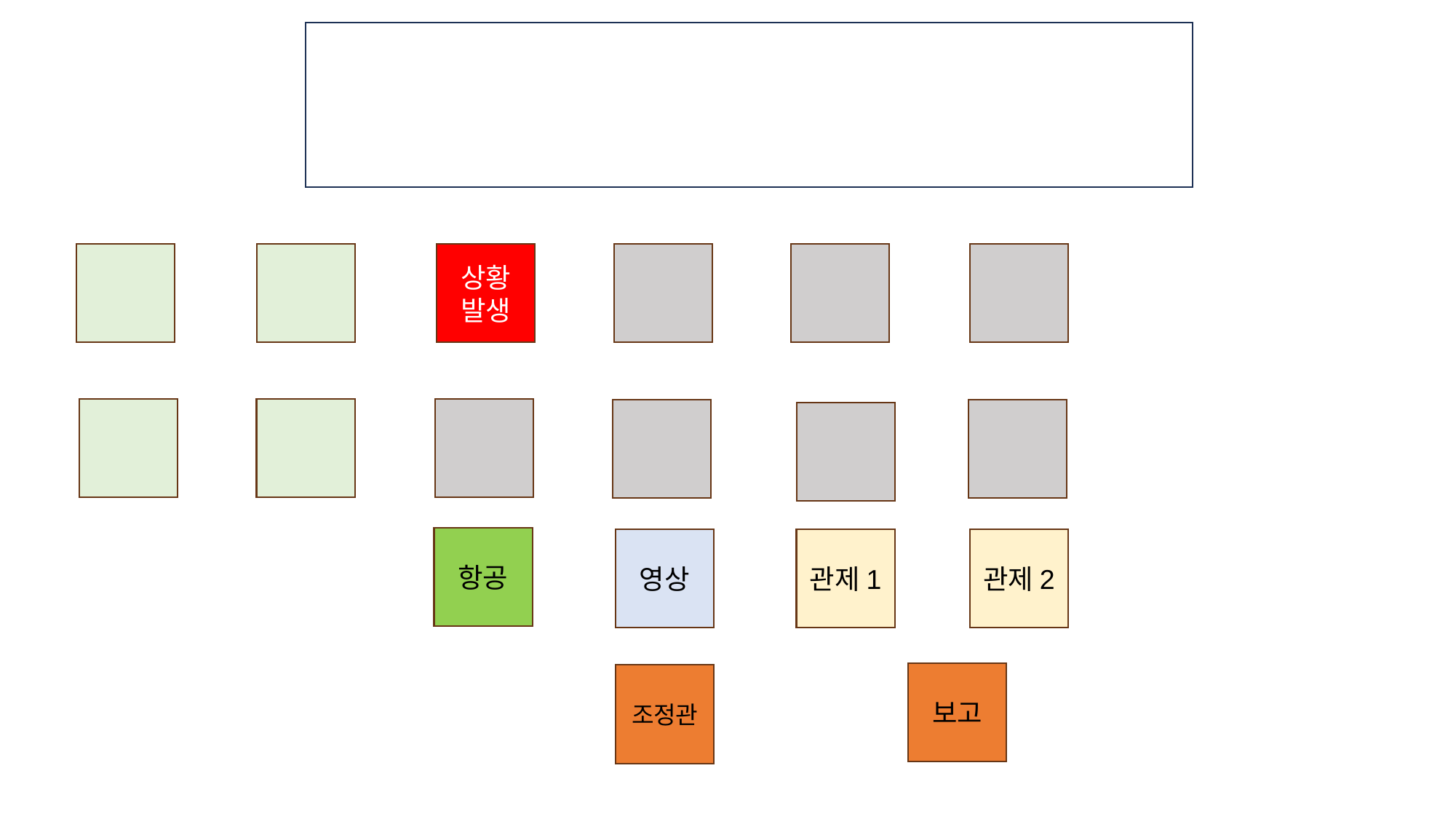

상황
발생

항공
관제1
관제2
영상
보고
조정관